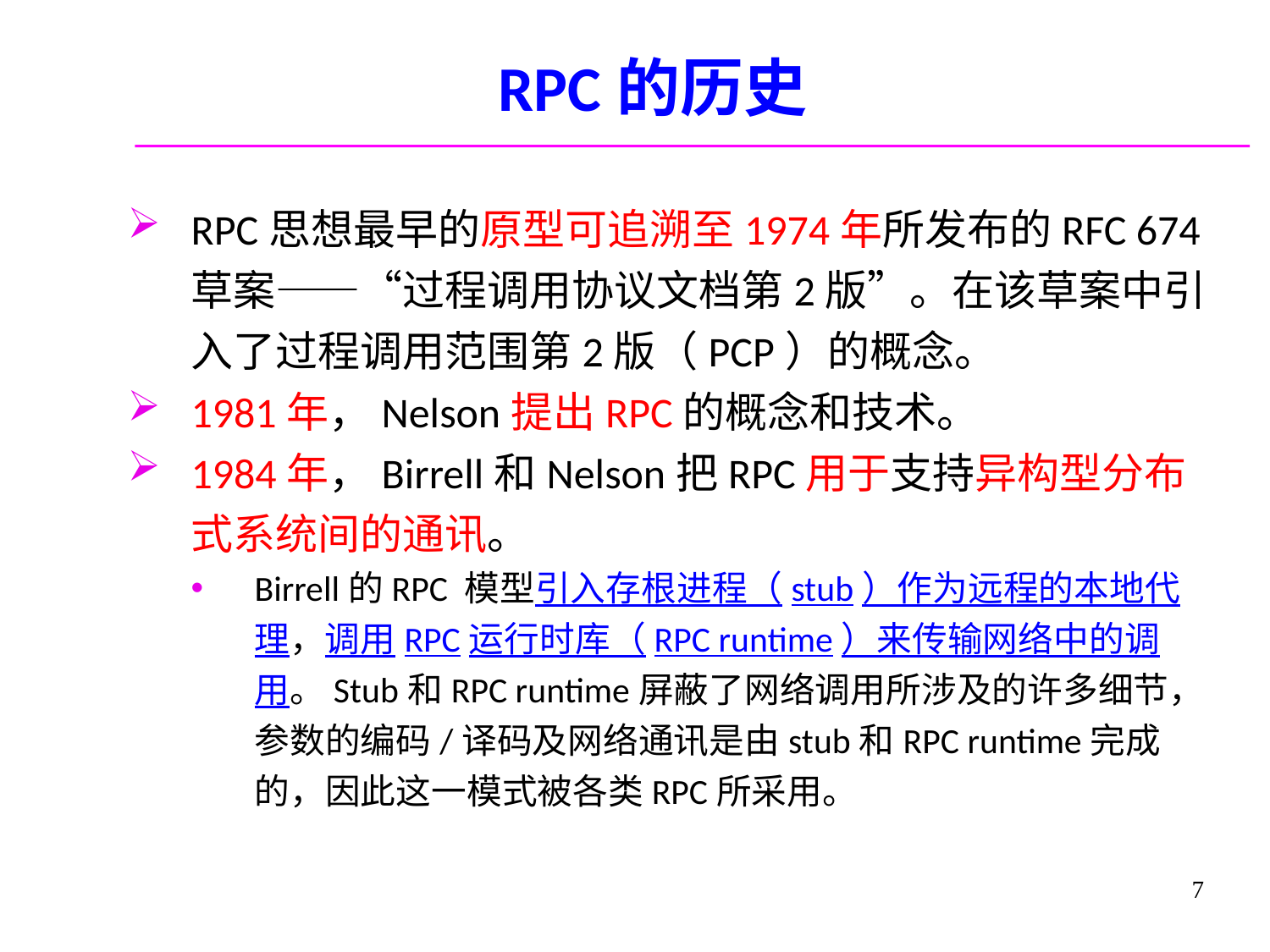

# RPC的历史
RPC思想最早的原型可追溯至1974年所发布的RFC 674草案——“过程调用协议文档第2版”。在该草案中引入了过程调用范围第2版（PCP）的概念。
1981年，Nelson提出RPC的概念和技术。
1984年，Birrell和Nelson把RPC用于支持异构型分布式系统间的通讯。
Birrell的RPC 模型引入存根进程（stub）作为远程的本地代理，调用RPC运行时库（RPC runtime）来传输网络中的调用。Stub和RPC runtime屏蔽了网络调用所涉及的许多细节，参数的编码/译码及网络通讯是由stub和RPC runtime完成的，因此这一模式被各类RPC所采用。
7